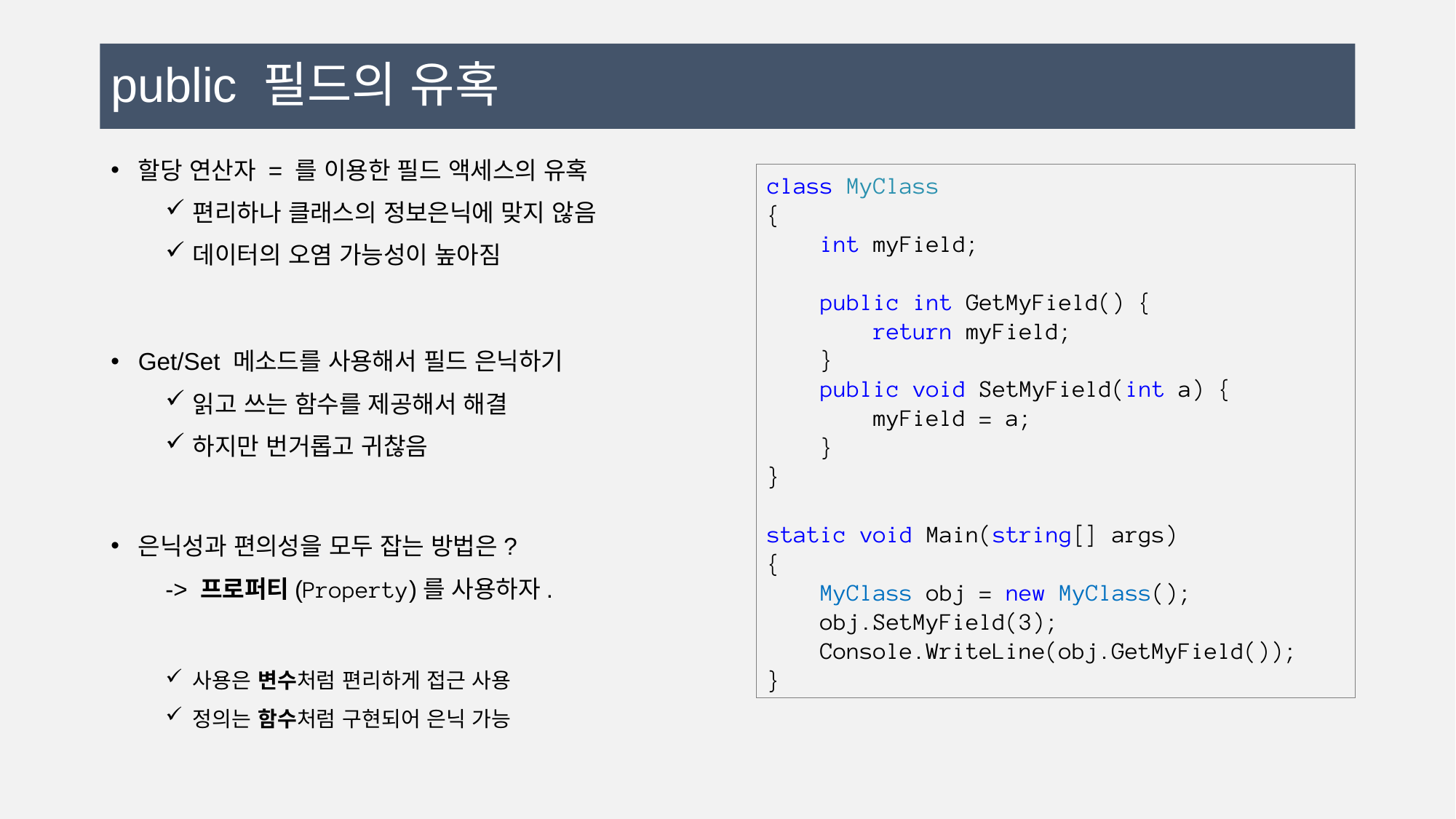

# public 필드의 유혹
할당 연산자 = 를 이용한 필드 액세스의 유혹
편리하나 클래스의 정보은닉에 맞지 않음
데이터의 오염 가능성이 높아짐

Get/Set 메소드를 사용해서 필드 은닉하기
읽고 쓰는 함수를 제공해서 해결
하지만 번거롭고 귀찮음

은닉성과 편의성을 모두 잡는 방법은?
-> 프로퍼티(Property)를 사용하자.

사용은 변수처럼 편리하게 접근 사용
정의는 함수처럼 구현되어 은닉 가능

class MyClass
{
    int myField;

    public int GetMyField() {
        return myField;
    }
    public void SetMyField(int a) {
        myField = a;
    }
}

static void Main(string[] args)
{
    MyClass obj = new MyClass();
    obj.SetMyField(3);
    Console.WriteLine(obj.GetMyField());
}